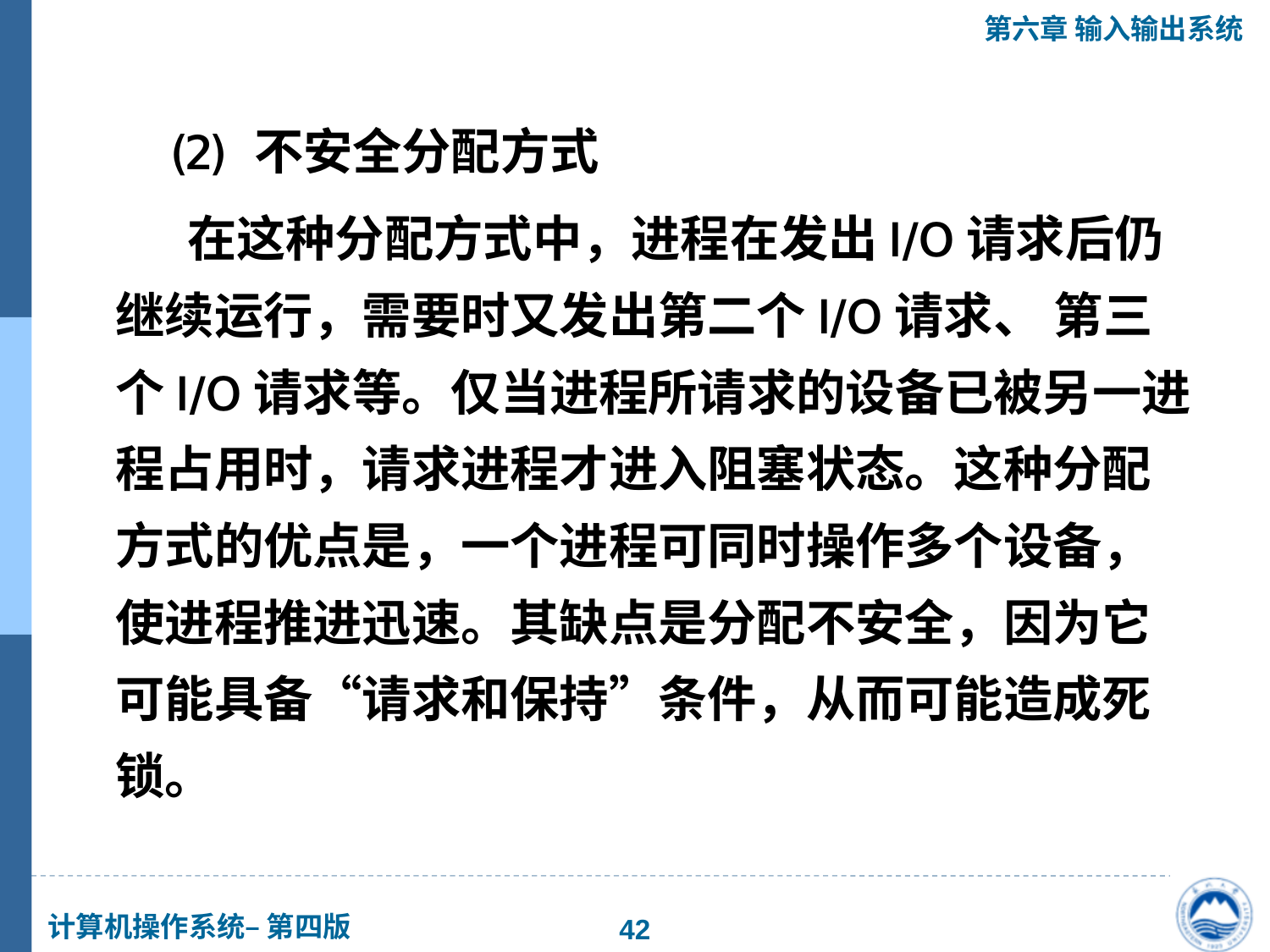

(2) 不安全分配方式
　 　在这种分配方式中，进程在发出I/O请求后仍继续运行，需要时又发出第二个I/O请求、 第三个I/O请求等。仅当进程所请求的设备已被另一进程占用时，请求进程才进入阻塞状态。这种分配方式的优点是，一个进程可同时操作多个设备，使进程推进迅速。其缺点是分配不安全，因为它可能具备“请求和保持”条件，从而可能造成死锁。